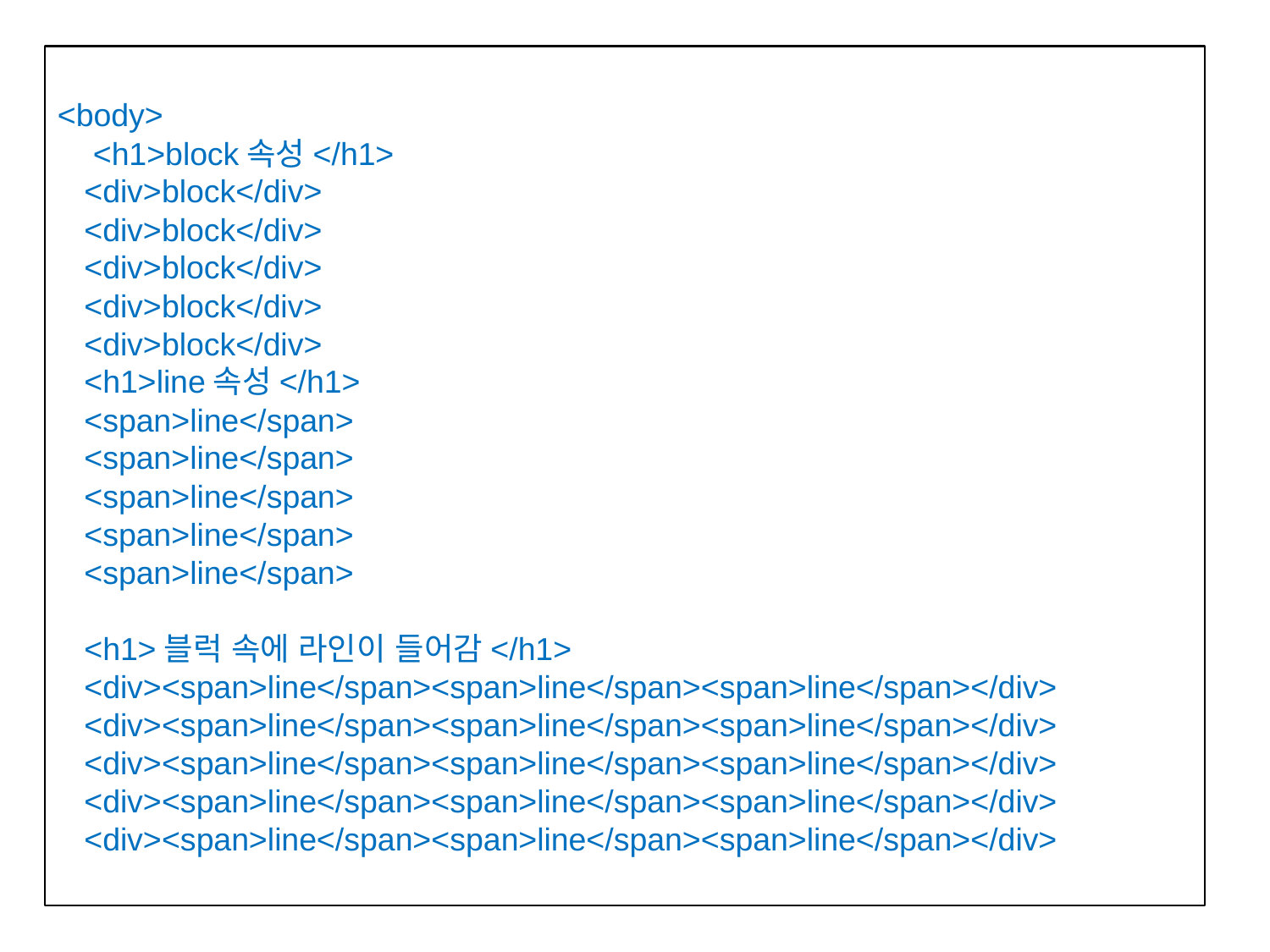

<body>
    <h1>block속성</h1>
   <div>block</div>
   <div>block</div>
   <div>block</div>
   <div>block</div>
   <div>block</div>
   <h1>line속성</h1>
   <span>line</span>
   <span>line</span>
   <span>line</span>
   <span>line</span>
   <span>line</span>
   <h1>블럭 속에 라인이 들어감</h1>
   <div><span>line</span><span>line</span><span>line</span></div>
   <div><span>line</span><span>line</span><span>line</span></div>
   <div><span>line</span><span>line</span><span>line</span></div>
   <div><span>line</span><span>line</span><span>line</span></div>
   <div><span>line</span><span>line</span><span>line</span></div>